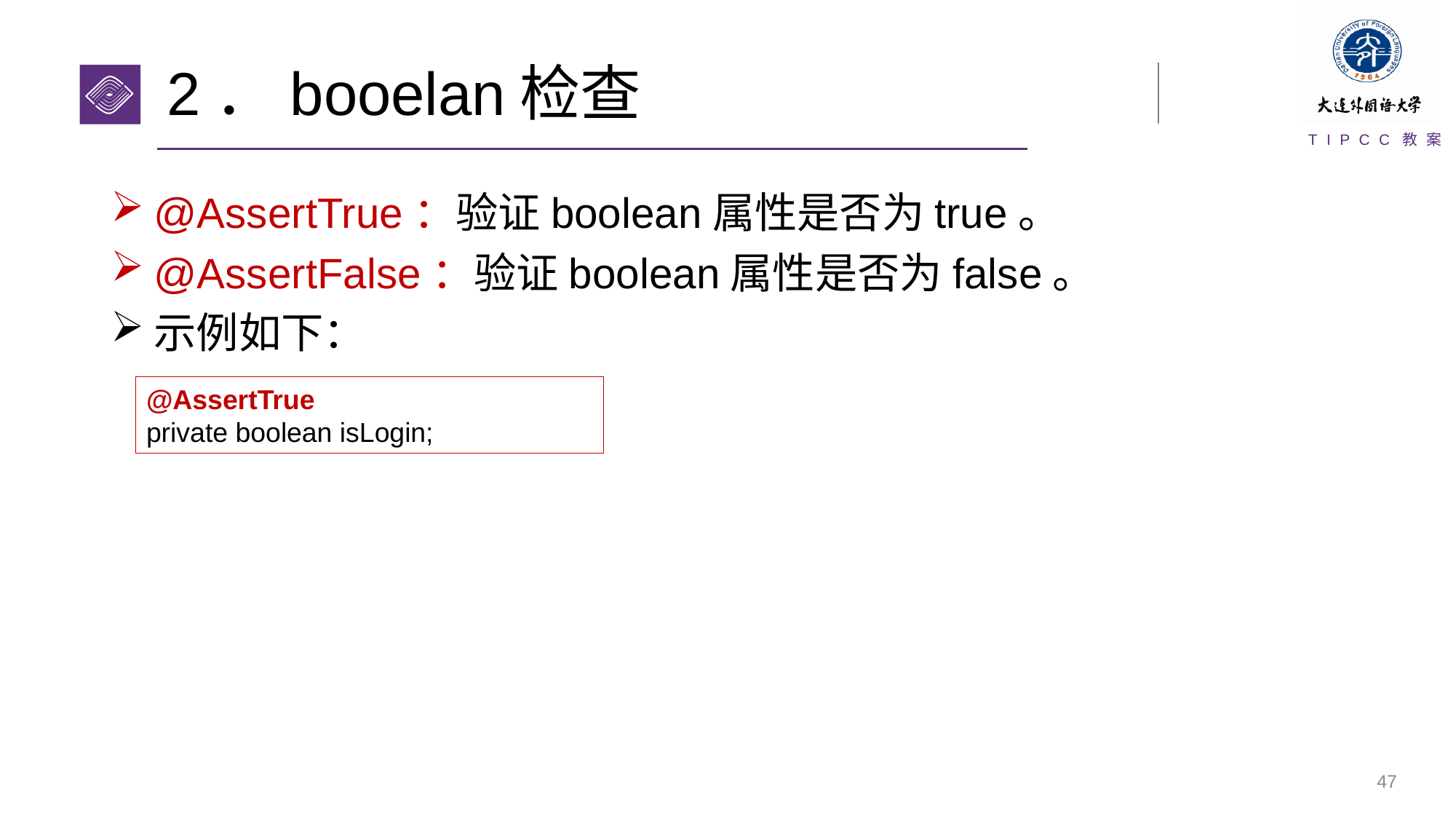

# 2．booelan检查
@AssertTrue：验证boolean属性是否为true。
@AssertFalse：验证boolean属性是否为false。
示例如下：

@AssertTrue
private boolean isLogin;
47